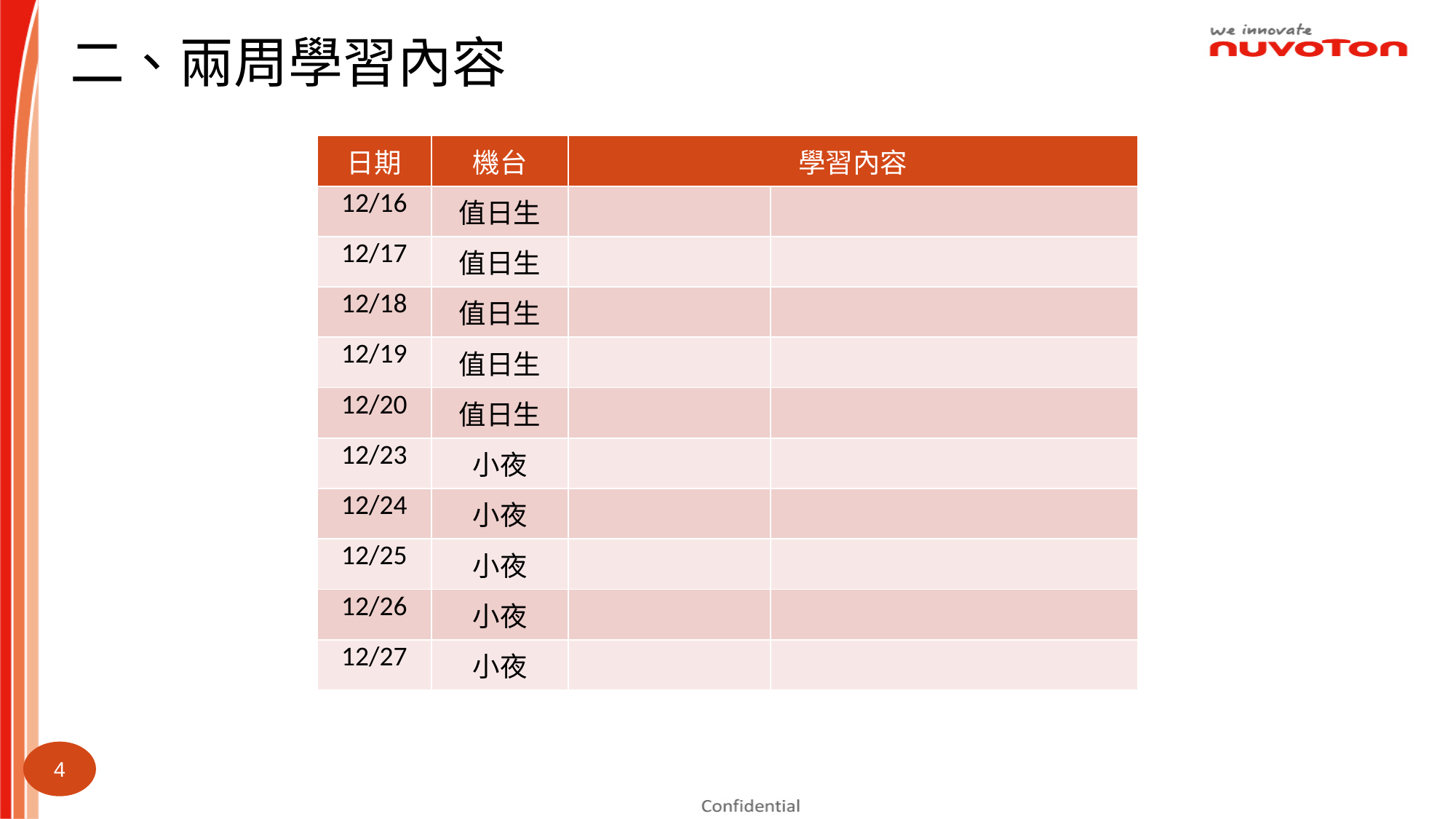

二、兩周學習內容
| 日期 | 機台 | 學習內容 |  |
| --- | --- | --- | --- |
| 12/16 | 值日生 |  |  |
| 12/17 | 值日生 |  |  |
| 12/18 | 值日生 |  |  |
| 12/19 | 值日生 |  |  |
| 12/20 | 值日生 |  |  |
| 12/23 | 小夜 |  |  |
| 12/24 | 小夜 |  |  |
| 12/25 | 小夜 |  |  |
| 12/26 | 小夜 |  |  |
| 12/27 | 小夜 |  |  |
2024.06.03 ~ 2024.06.14
4